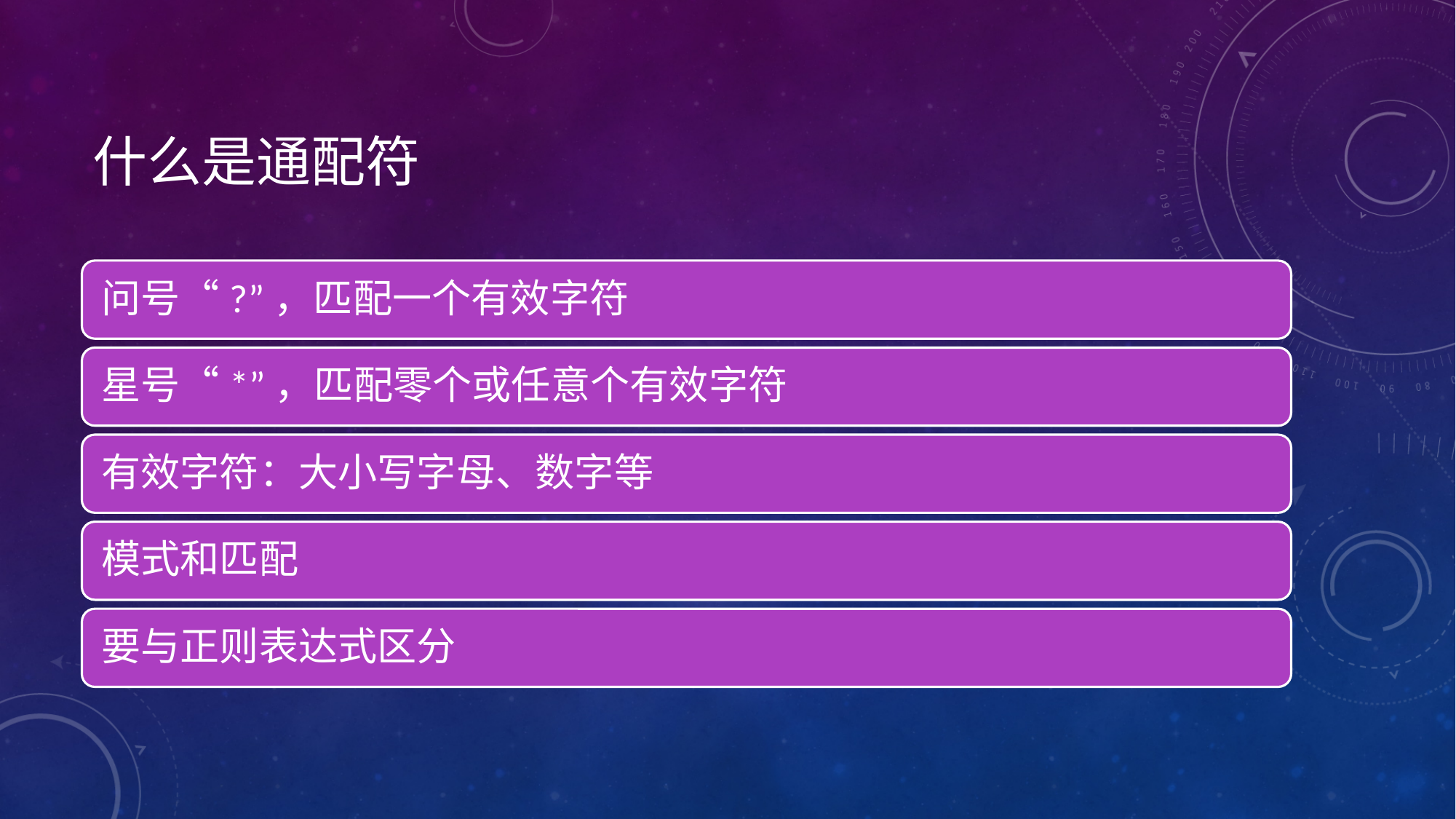

# 什么是通配符
问号“?”，匹配一个有效字符
星号“*”，匹配零个或任意个有效字符
有效字符：大小写字母、数字等
模式和匹配
要与正则表达式区分